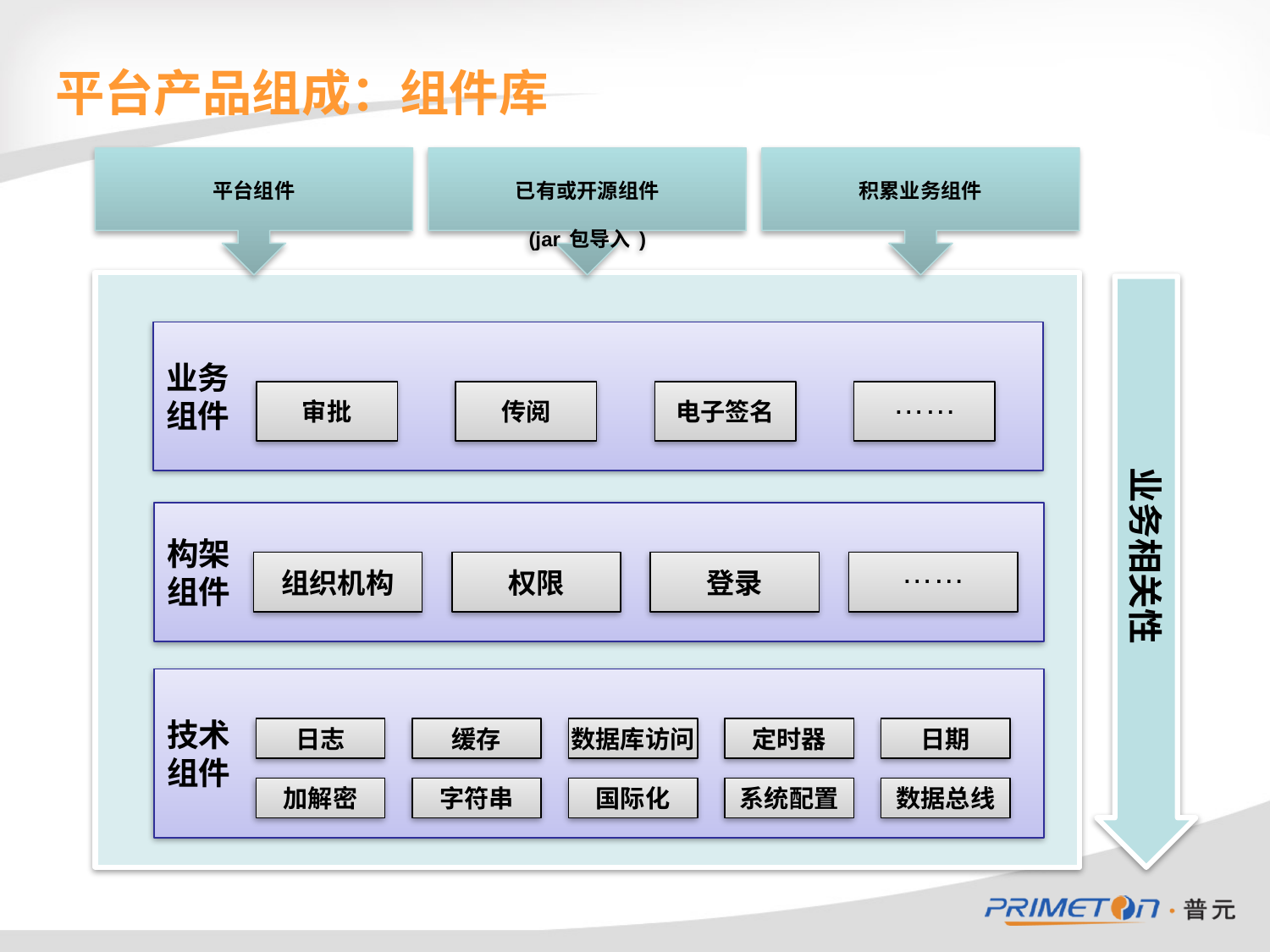

平台产品组成：组件库
平台组件
已有或开源组件
(jar包导入)
积累业务组件

业务相关性
业务
组件
……
审批
传阅
电子签名

构架
组件
……
组织机构
权限
登录

技术
组件
日志
缓存
数据库访问
定时器
日期
加解密
字符串
国际化
系统配置
数据总线